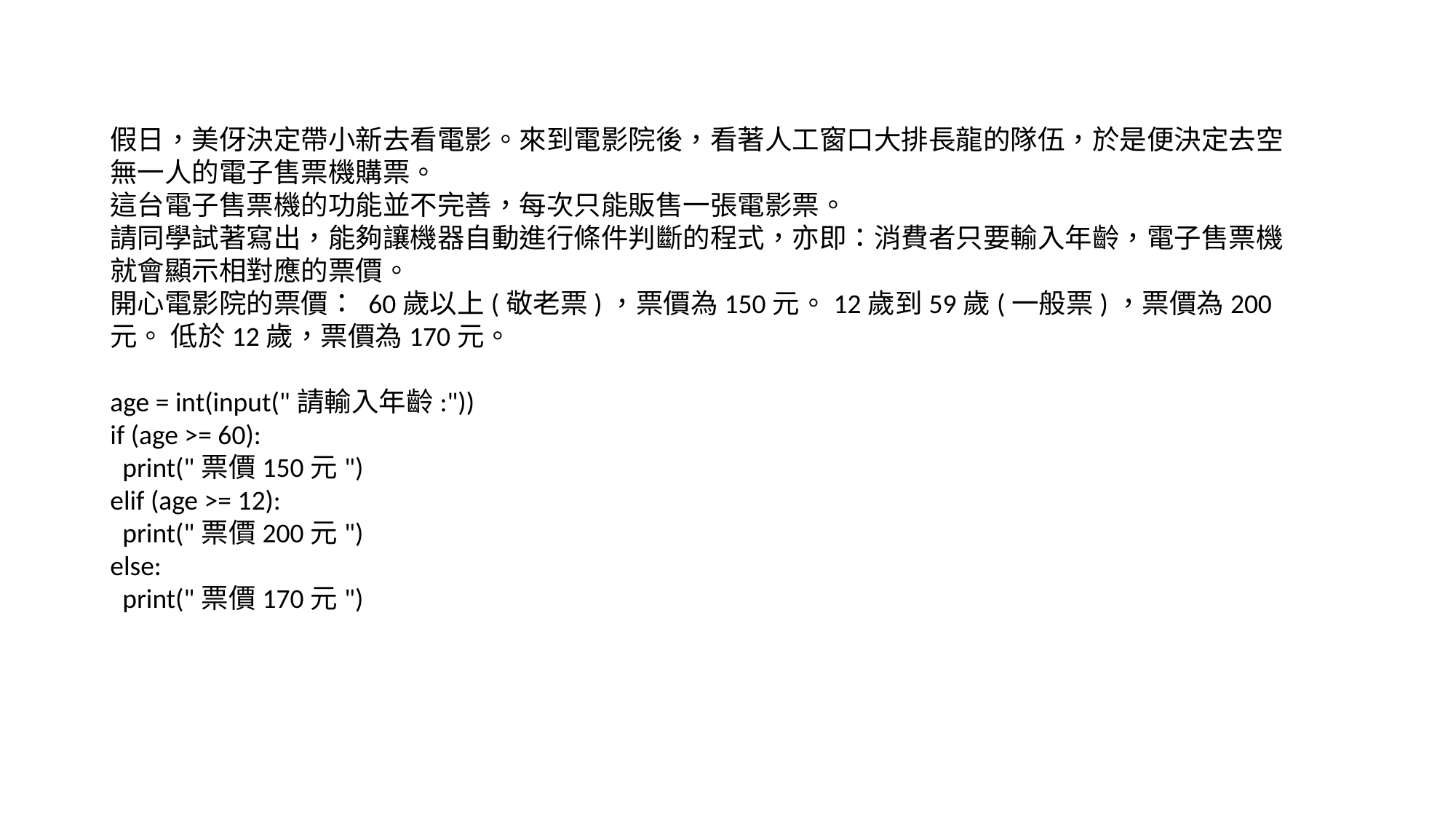

假日，美伢決定帶小新去看電影。來到電影院後，看著人工窗口大排長龍的隊伍，於是便決定去空無一人的電子售票機購票。
這台電子售票機的功能並不完善，每次只能販售一張電影票。
請同學試著寫出，能夠讓機器自動進行條件判斷的程式，亦即：消費者只要輸入年齡，電子售票機就會顯示相對應的票價。
開心電影院的票價： 60歲以上(敬老票)，票價為150元。12歲到59歲(一般票)，票價為200元。 低於12歲，票價為170元。

age = int(input("請輸入年齡:"))
if (age >= 60):
  print("票價150元")
elif (age >= 12):
  print("票價200元")
else:
  print("票價170元")